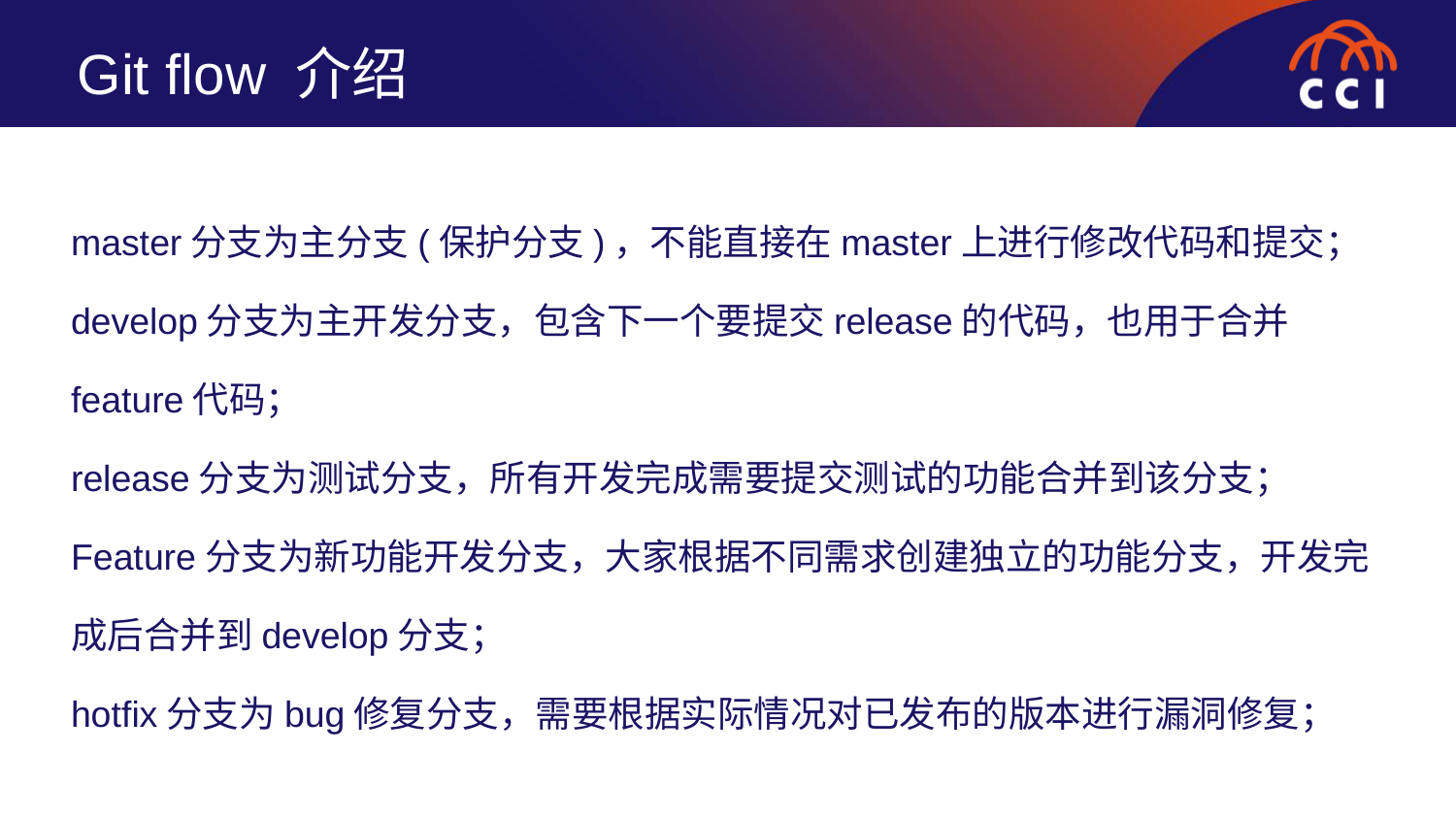

Git flow 介绍
master分支为主分支(保护分支)，不能直接在master上进行修改代码和提交；
develop分支为主开发分支，包含下一个要提交release的代码，也用于合并feature代码；
release分支为测试分支，所有开发完成需要提交测试的功能合并到该分支；
Feature分支为新功能开发分支，大家根据不同需求创建独立的功能分支，开发完成后合并到develop分支；
hotfix分支为bug修复分支，需要根据实际情况对已发布的版本进行漏洞修复；